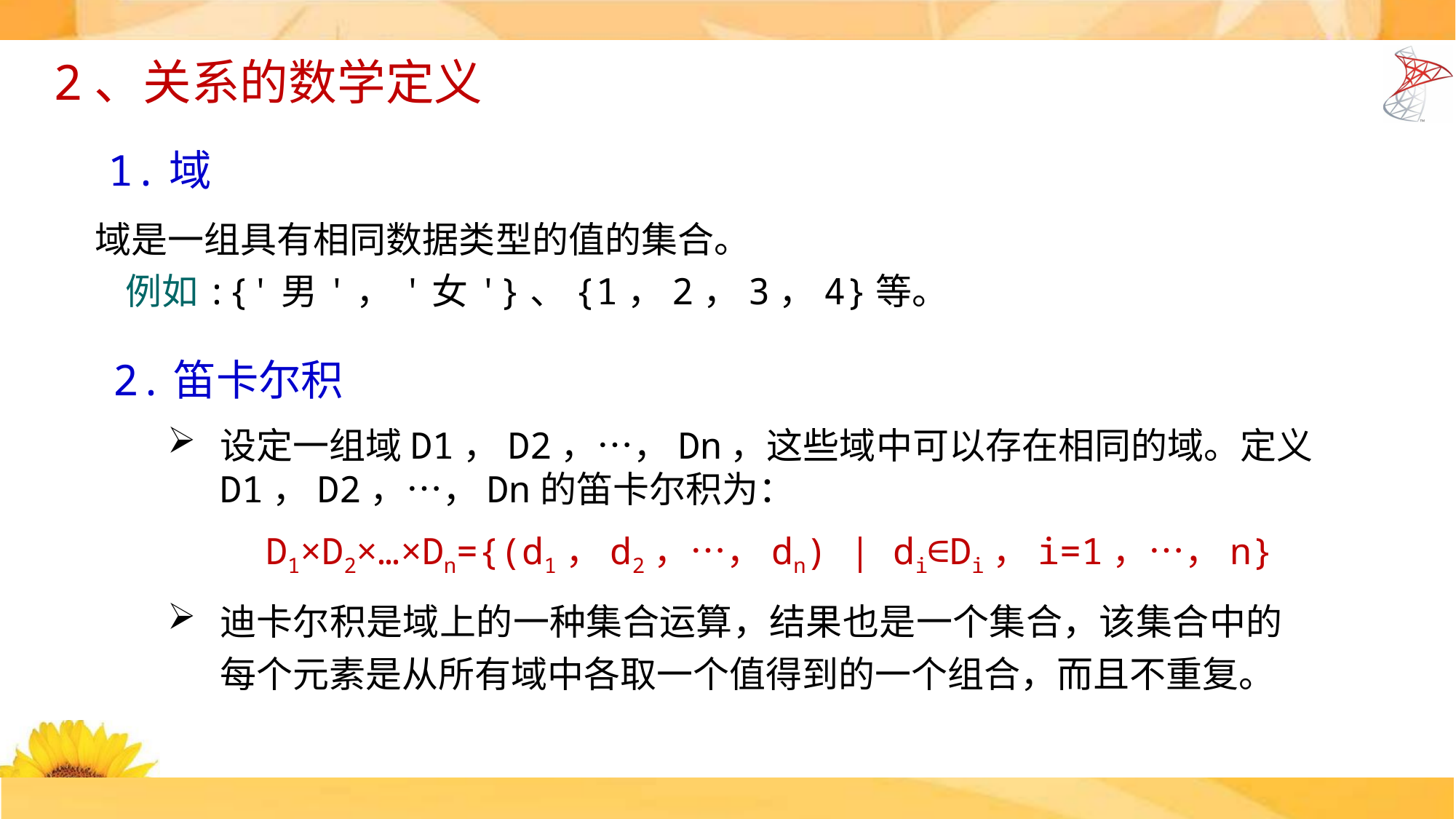

2、关系的数学定义
1.域
    域是一组具有相同数据类型的值的集合。
 例如:{'男'，'女'}、{1，2，3，4}等。
2.笛卡尔积
设定一组域D1，D2，…，Dn，这些域中可以存在相同的域。定义D1，D2，…，Dn的笛卡尔积为：
       D1×D2×…×Dn={(d1，d2，…，dn) | di∈Di，i=1，…，n}
迪卡尔积是域上的一种集合运算，结果也是一个集合，该集合中的每个元素是从所有域中各取一个值得到的一个组合，而且不重复。